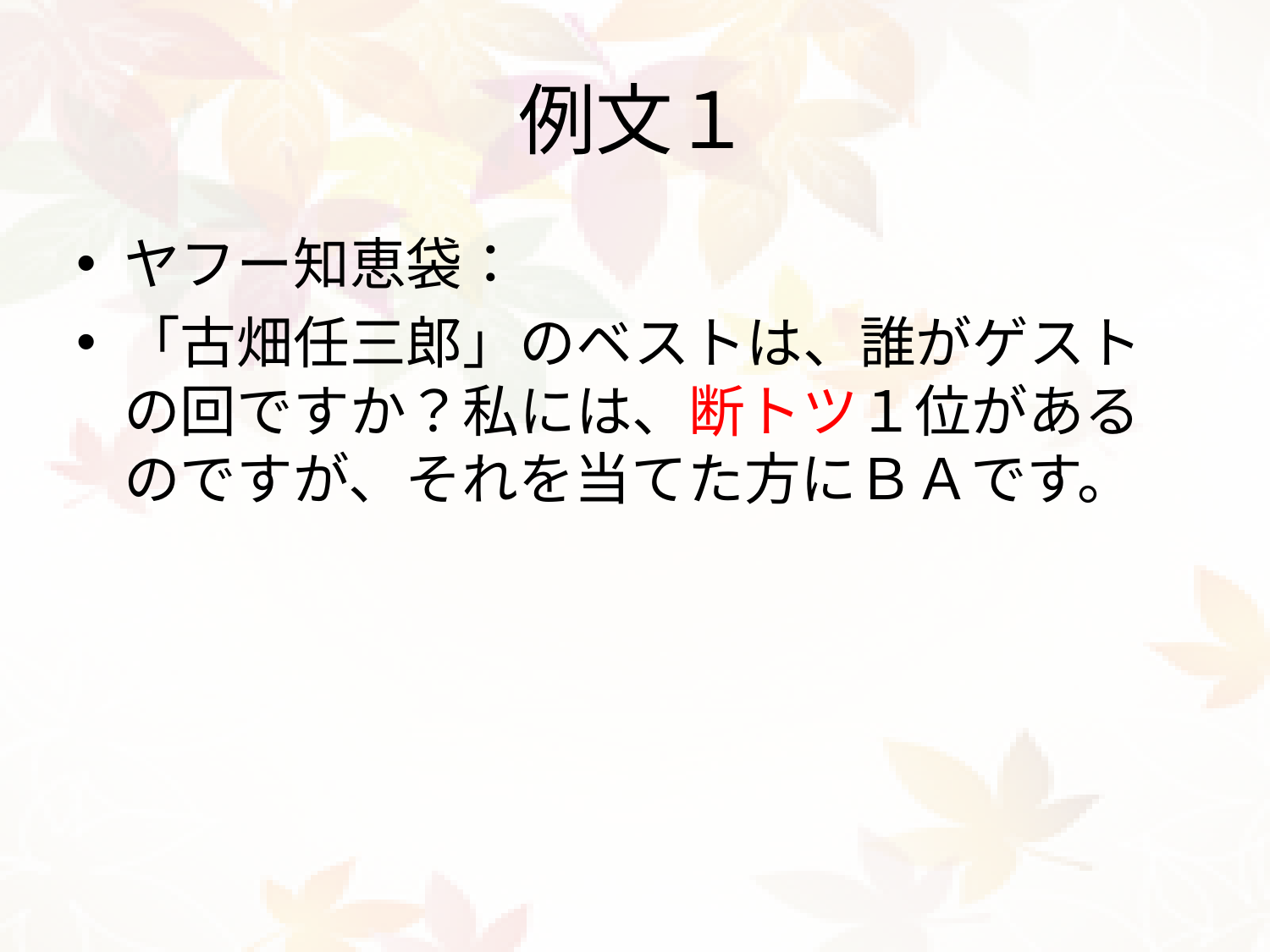

# 例文１
ヤフー知恵袋：
「古畑任三郎」のベストは、誰がゲストの回ですか？私には、断トツ１位があるのですが、それを当てた方にＢＡです。